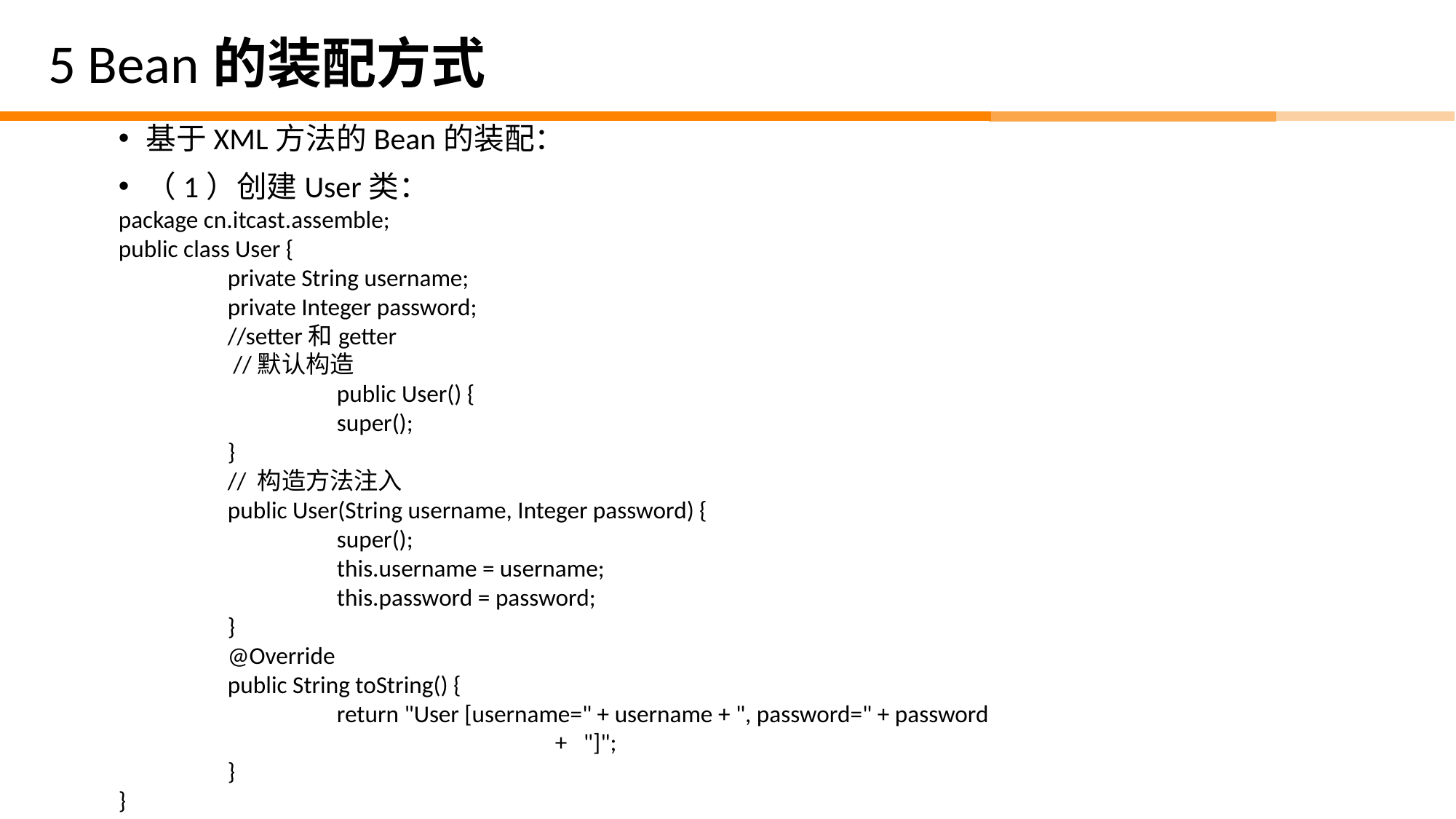

# 5 Bean的装配方式
基于XML方法的Bean的装配：
（1）创建User类：
package cn.itcast.assemble;
public class User {
	private String username;
	private Integer password;
	//setter和getter
	 //默认构造
		public User() {
		super();
	}
	// 构造方法注入
	public User(String username, Integer password) {
		super();
		this.username = username;
		this.password = password;
	}
	@Override
	public String toString() {
		return "User [username=" + username + ", password=" + password
				+   "]";
	}
}